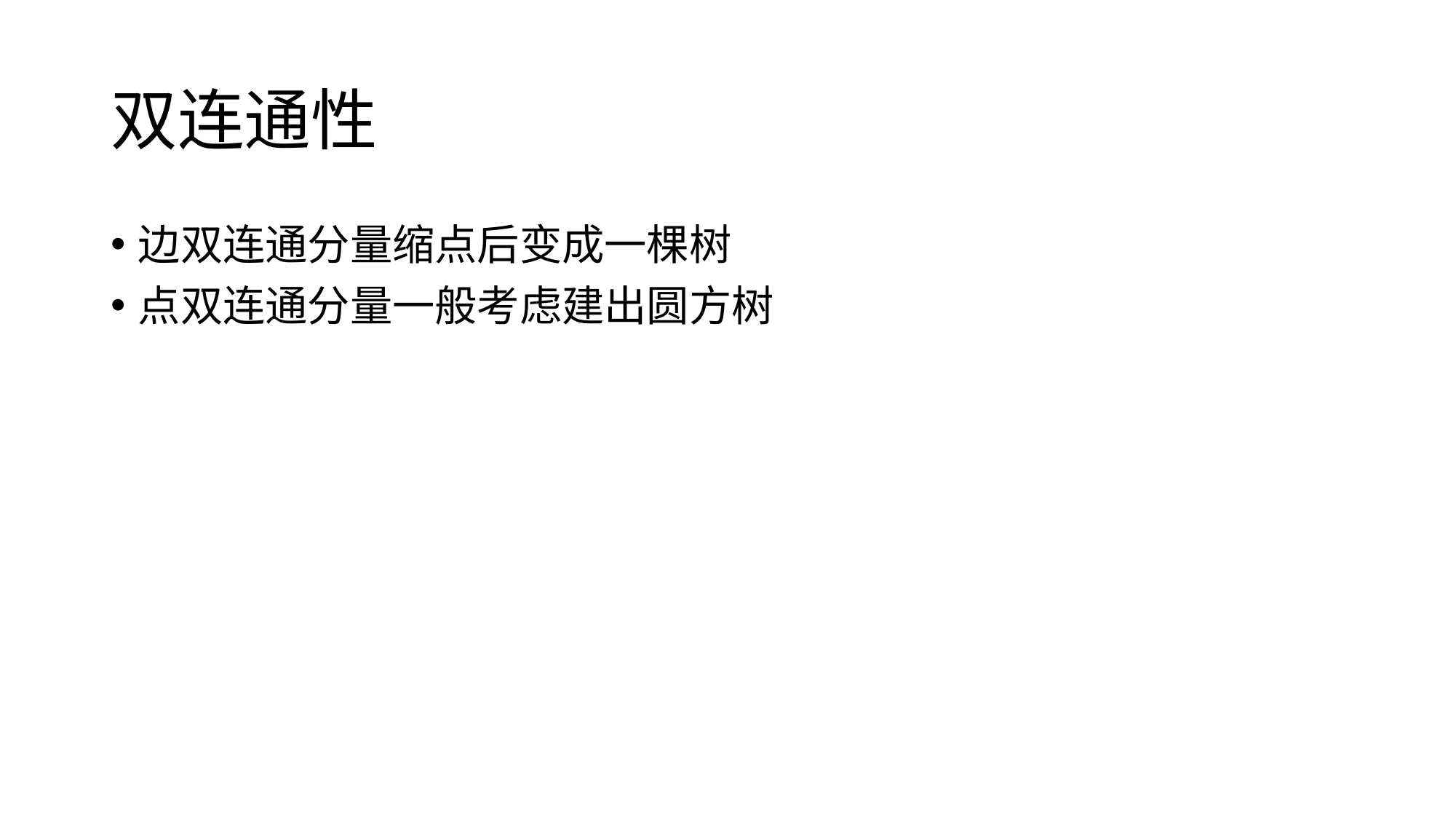

# 双连通性
边双连通分量缩点后变成一棵树
点双连通分量一般考虑建出圆方树